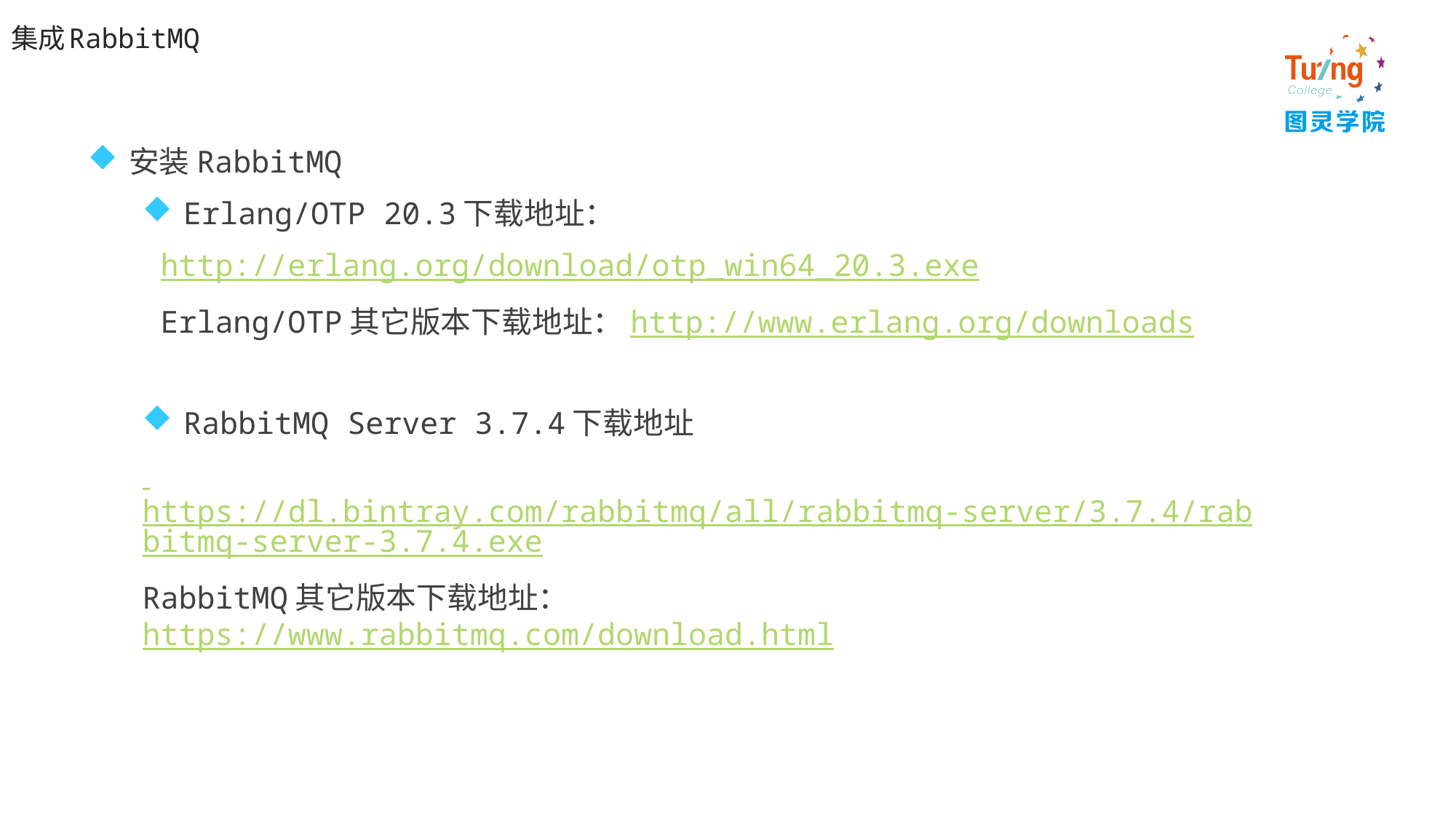

# 集成RabbitMQ
安装RabbitMQ
Erlang/OTP 20.3下载地址：
 http://erlang.org/download/otp_win64_20.3.exe
 Erlang/OTP其它版本下载地址：http://www.erlang.org/downloads

RabbitMQ Server 3.7.4下载地址
 https://dl.bintray.com/rabbitmq/all/rabbitmq-server/3.7.4/rabbitmq-server-3.7.4.exe
RabbitMQ其它版本下载地址：https://www.rabbitmq.com/download.html